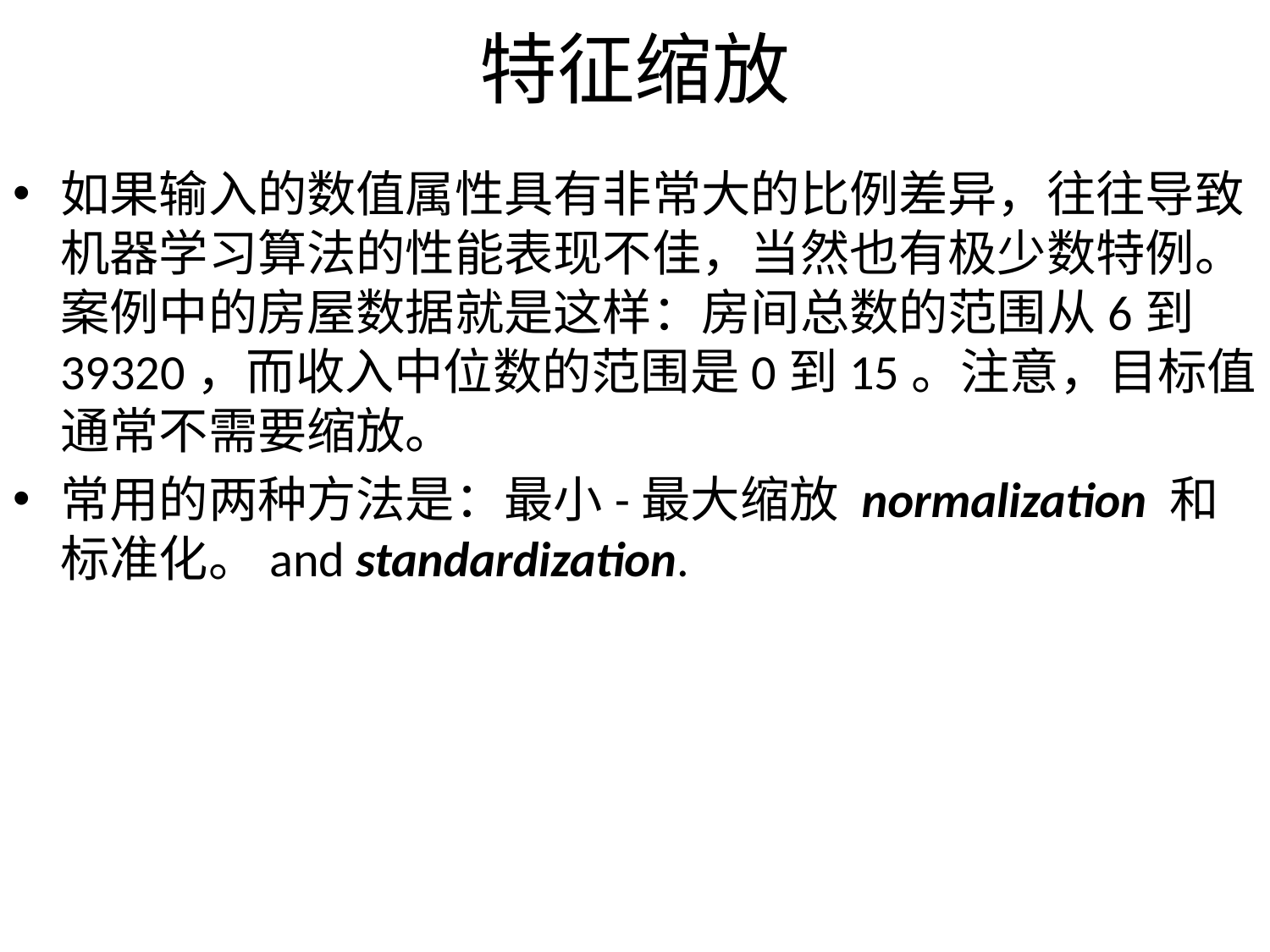

# 特征缩放
如果输入的数值属性具有非常大的比例差异，往往导致机器学习算法的性能表现不佳，当然也有极少数特例。案例中的房屋数据就是这样：房间总数的范围从6到39320，而收入中位数的范围是0到15。注意，目标值通常不需要缩放。
常用的两种方法是：最小-最大缩放 normalization 和标准化。and standardization.